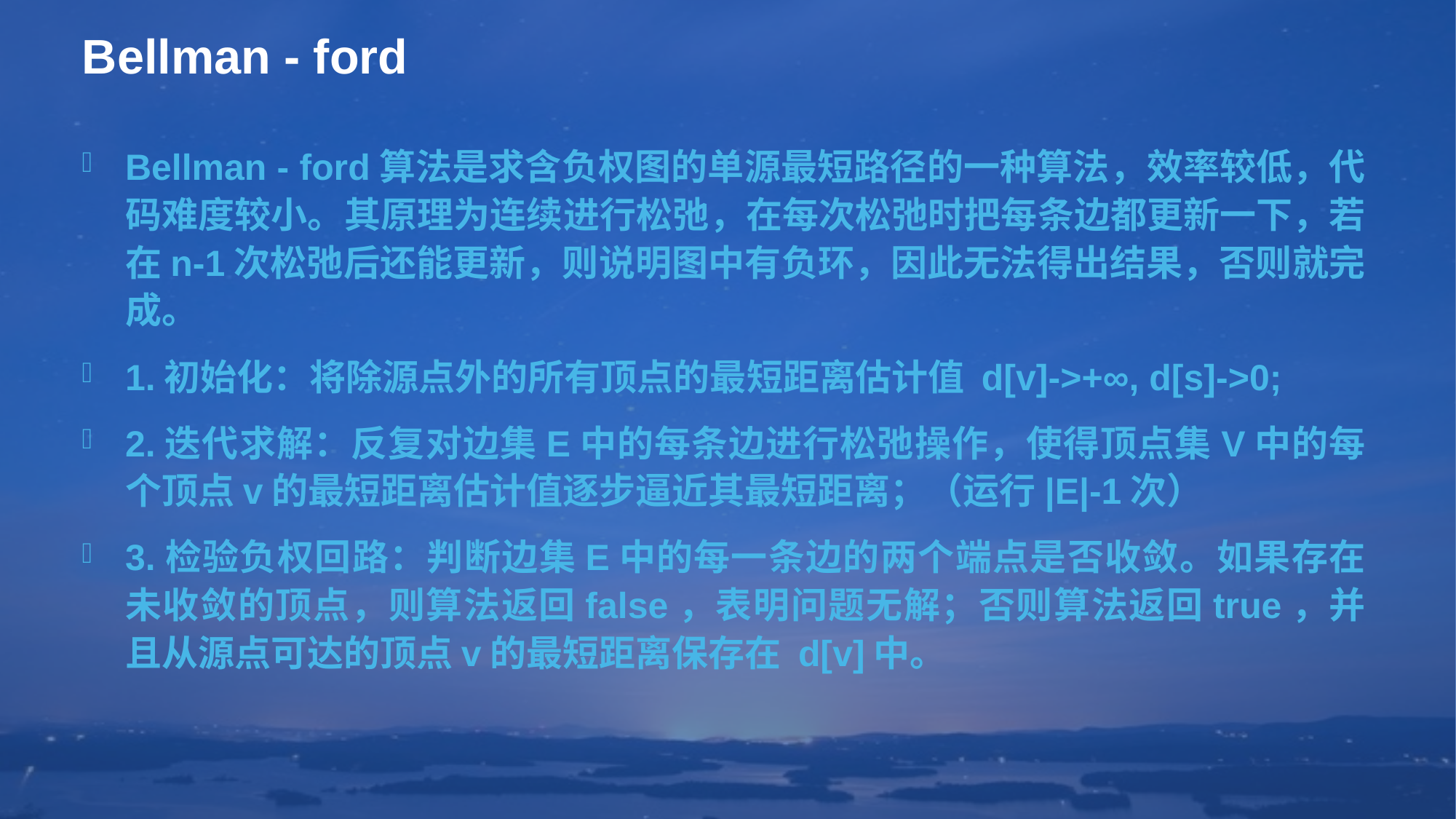

# Bellman - ford
Bellman - ford算法是求含负权图的单源最短路径的一种算法，效率较低，代码难度较小。其原理为连续进行松弛，在每次松弛时把每条边都更新一下，若在n-1次松弛后还能更新，则说明图中有负环，因此无法得出结果，否则就完成。
1.初始化：将除源点外的所有顶点的最短距离估计值 d[v]->+∞, d[s]->0;
2.迭代求解：反复对边集E中的每条边进行松弛操作，使得顶点集V中的每个顶点v的最短距离估计值逐步逼近其最短距离；（运行|E|-1次）
3.检验负权回路：判断边集E中的每一条边的两个端点是否收敛。如果存在未收敛的顶点，则算法返回false，表明问题无解；否则算法返回true，并且从源点可达的顶点v的最短距离保存在 d[v]中。